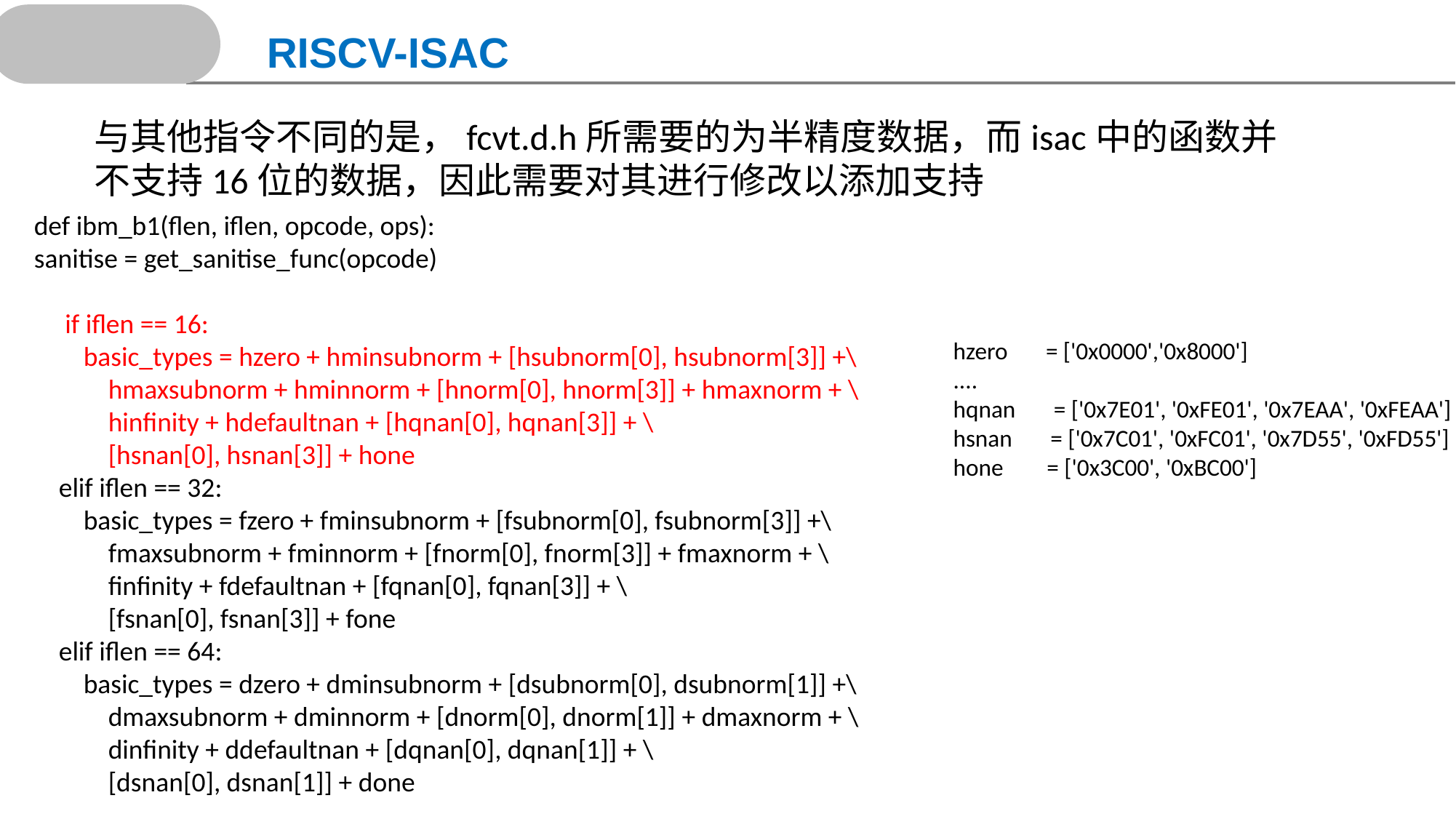

RISCV-ISAC
与其他指令不同的是，fcvt.d.h所需要的为半精度数据，而isac中的函数并不支持16位的数据，因此需要对其进行修改以添加支持
def ibm_b1(flen, iflen, opcode, ops):
sanitise = get_sanitise_func(opcode)

     if iflen == 16:
        basic_types = hzero + hminsubnorm + [hsubnorm[0], hsubnorm[3]] +\
            hmaxsubnorm + hminnorm + [hnorm[0], hnorm[3]] + hmaxnorm + \
            hinfinity + hdefaultnan + [hqnan[0], hqnan[3]] + \
            [hsnan[0], hsnan[3]] + hone
    elif iflen == 32:
        basic_types = fzero + fminsubnorm + [fsubnorm[0], fsubnorm[3]] +\
            fmaxsubnorm + fminnorm + [fnorm[0], fnorm[3]] + fmaxnorm + \
            finfinity + fdefaultnan + [fqnan[0], fqnan[3]] + \
            [fsnan[0], fsnan[3]] + fone
    elif iflen == 64:
        basic_types = dzero + dminsubnorm + [dsubnorm[0], dsubnorm[1]] +\
            dmaxsubnorm + dminnorm + [dnorm[0], dnorm[1]] + dmaxnorm + \
            dinfinity + ddefaultnan + [dqnan[0], dqnan[1]] + \
            [dsnan[0], dsnan[1]] + done
hzero       = ['0x0000','0x8000']
....
hqnan       = ['0x7E01', '0xFE01', '0x7EAA', '0xFEAA']
hsnan       = ['0x7C01', '0xFC01', '0x7D55', '0xFD55']
hone        = ['0x3C00', '0xBC00']